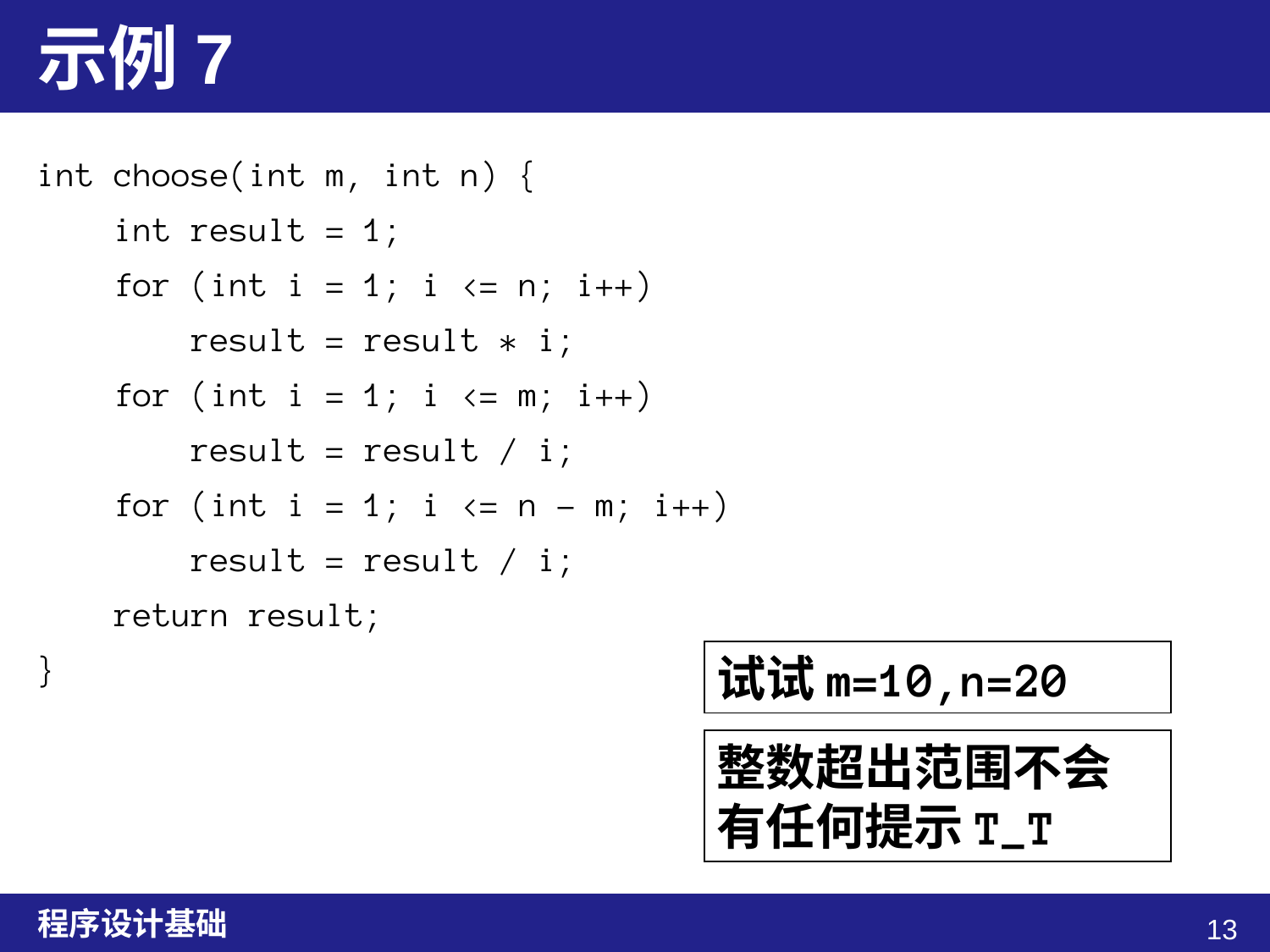

# 示例7
int choose(int m, int n) {
    int result = 1;
    for (int i = 1; i <= n; i++)
        result = result * i;
    for (int i = 1; i <= m; i++)
        result = result / i;
    for (int i = 1; i <= n - m; i++)
        result = result / i;
    return result;
}
试试m=10,n=20
整数超出范围不会有任何提示T_T